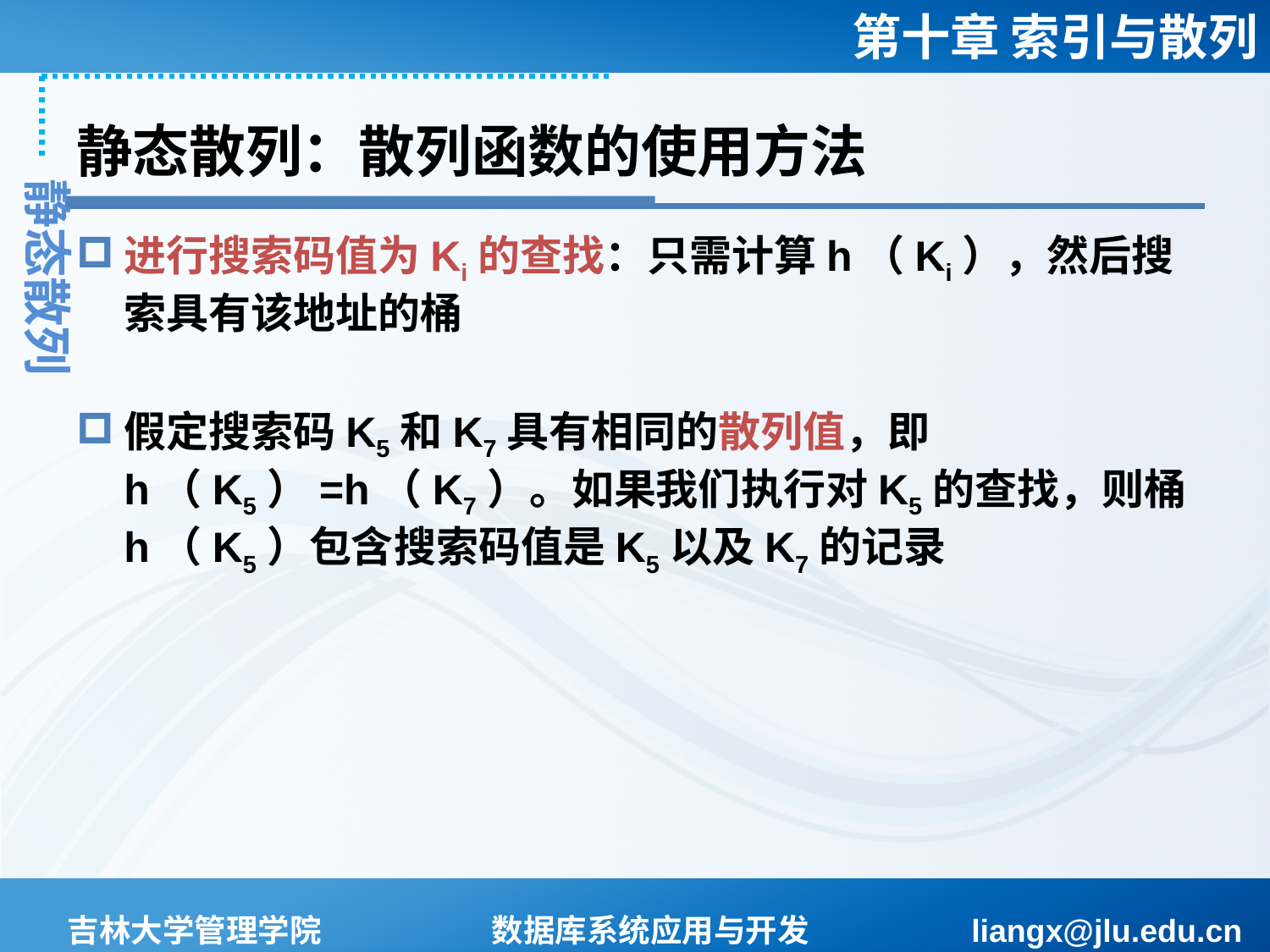

# 静态散列：散列函数的使用方法
静态散列

进行搜索码值为Ki的查找：只需计算h（Ki），然后搜索具有该地址的桶

假定搜索码K5和K7具有相同的散列值，即h（K5）=h（K7）。如果我们执行对K5的查找，则桶h（K5）包含搜索码值是K5以及K7的记录